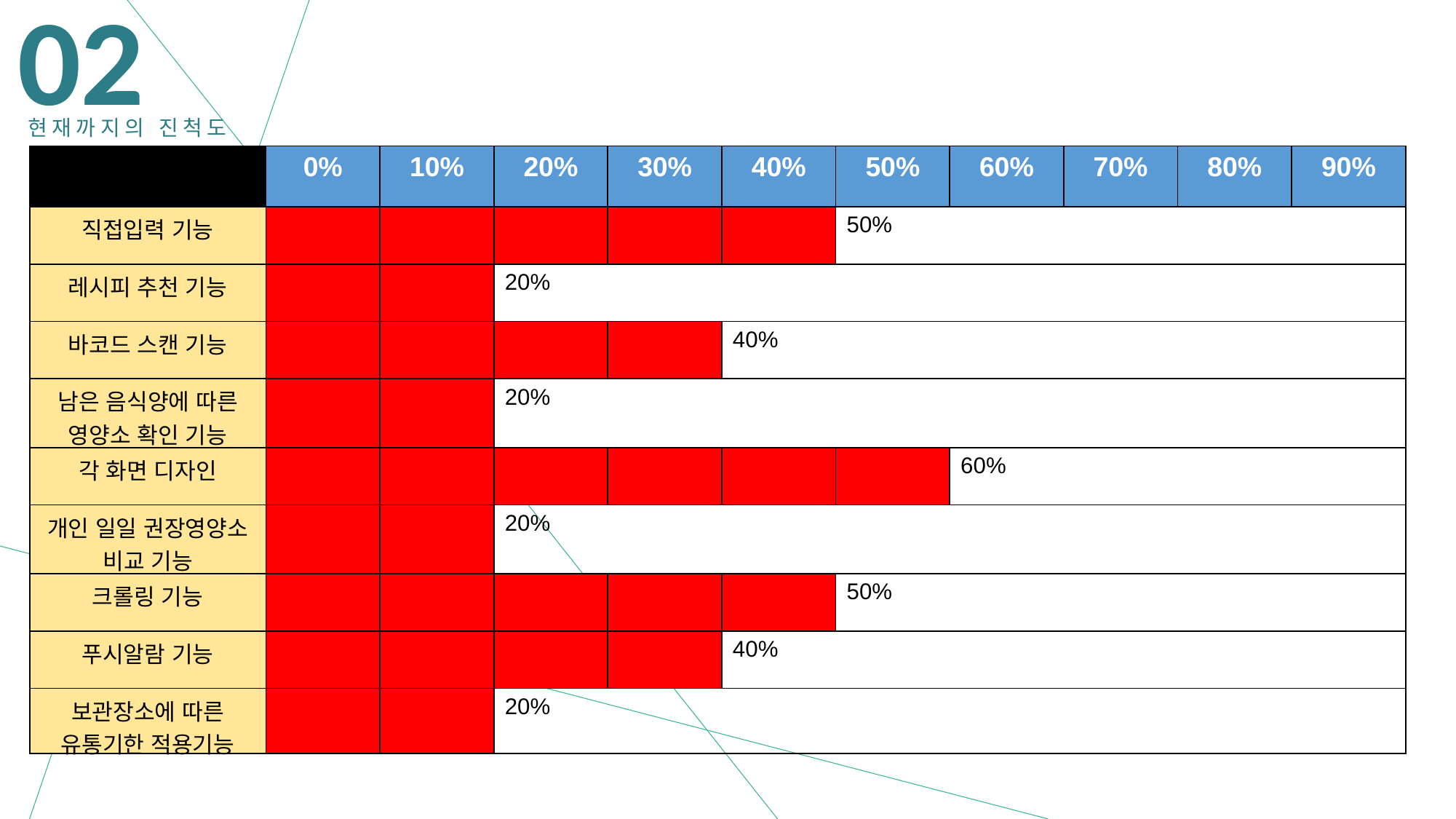

02
현재까지의 진척도
|  | 0% | 10% | 20% | 30% | 40% | 50% | 60% | 70% | 80% | 90% |
| --- | --- | --- | --- | --- | --- | --- | --- | --- | --- | --- |
| 직접입력 기능 |  |  |  |  |  | 50% |  |  |  |  |
| 레시피 추천 기능 |  |  | 20% |  |  |  |  |  |  |  |
| 바코드 스캔 기능 |  |  |  |  | 40% |  |  |  |  |  |
| 남은 음식양에 따른 영양소 확인 기능 |  |  | 20% |  |  |  |  |  |  |  |
| 각 화면 디자인 |  |  |  |  |  |  | 60% |  |  |  |
| 개인 일일 권장영양소 비교 기능 |  |  | 20% |  |  |  |  |  |  |  |
| 크롤링 기능 |  |  |  |  |  | 50% |  |  |  |  |
| 푸시알람 기능 |  |  |  |  | 40% |  |  |  |  |  |
| 보관장소에 따른 유통기한 적용기능 |  |  | 20% |  |  |  |  |  |  |  |